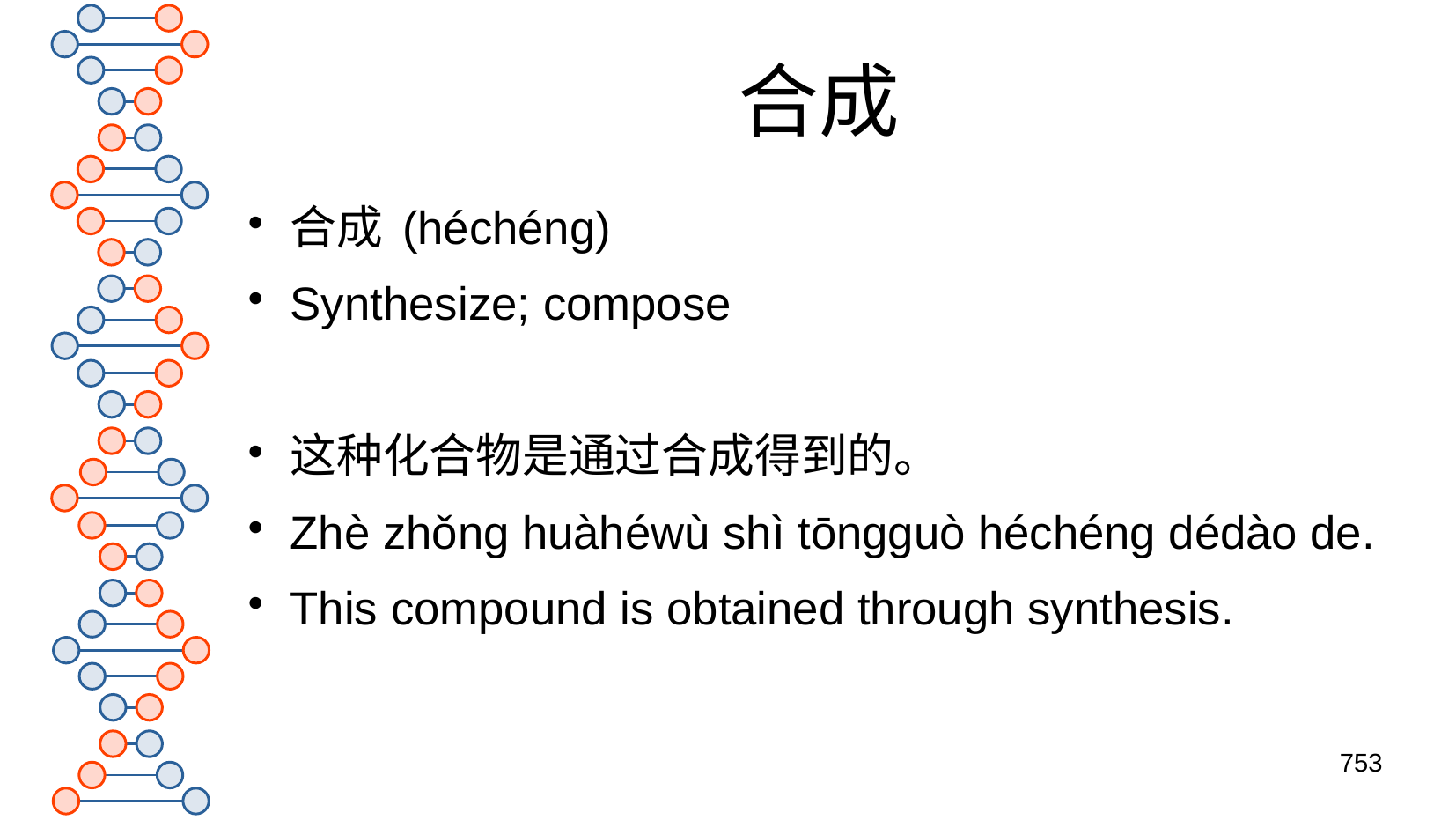

# 合成
合成 (héchéng)
Synthesize; compose

这种化合物是通过合成得到的。
Zhè zhǒng huàhéwù shì tōngguò héchéng dédào de.
This compound is obtained through synthesis.

753